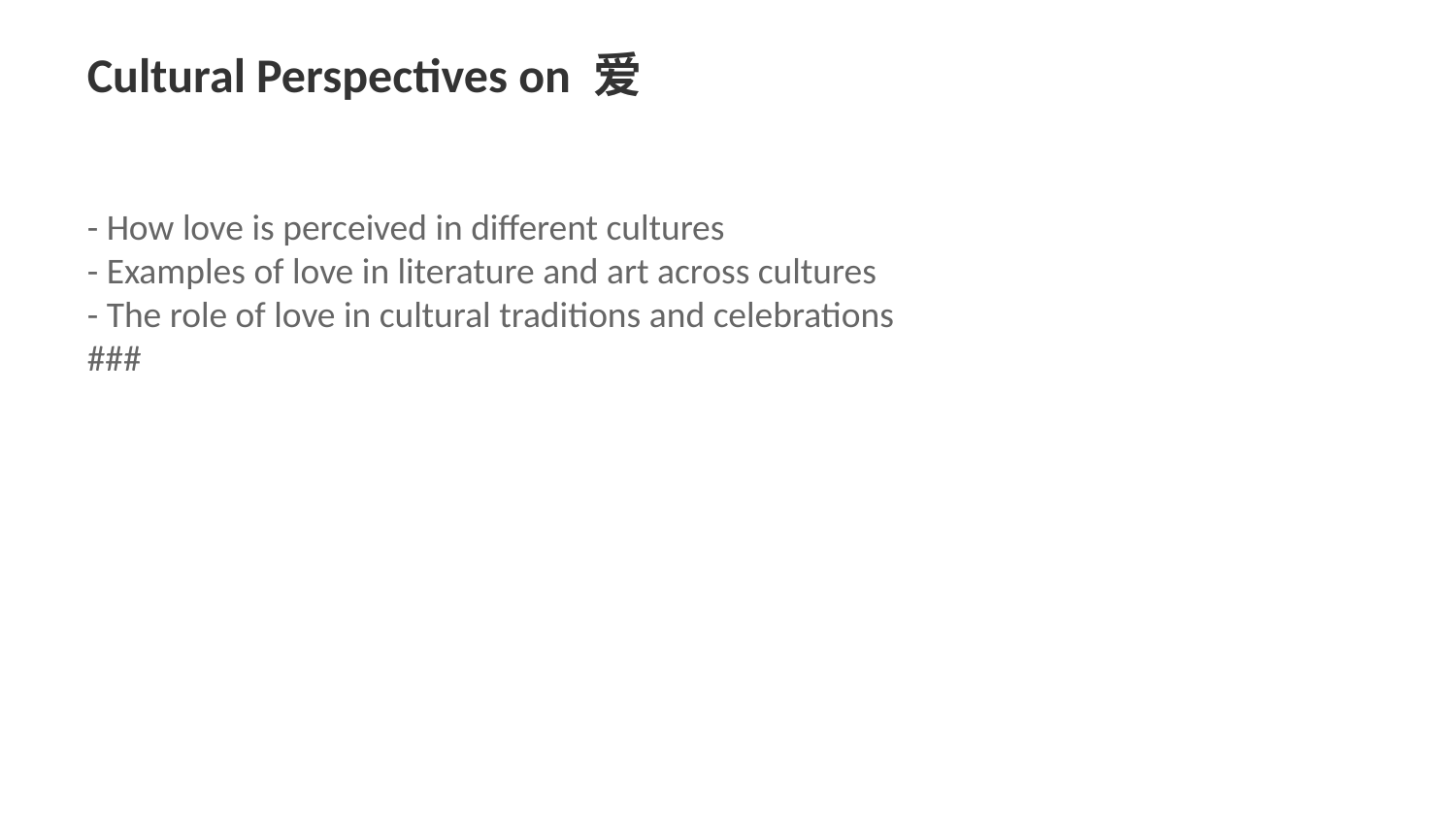

Cultural Perspectives on 爱
- How love is perceived in different cultures
- Examples of love in literature and art across cultures
- The role of love in cultural traditions and celebrations
###